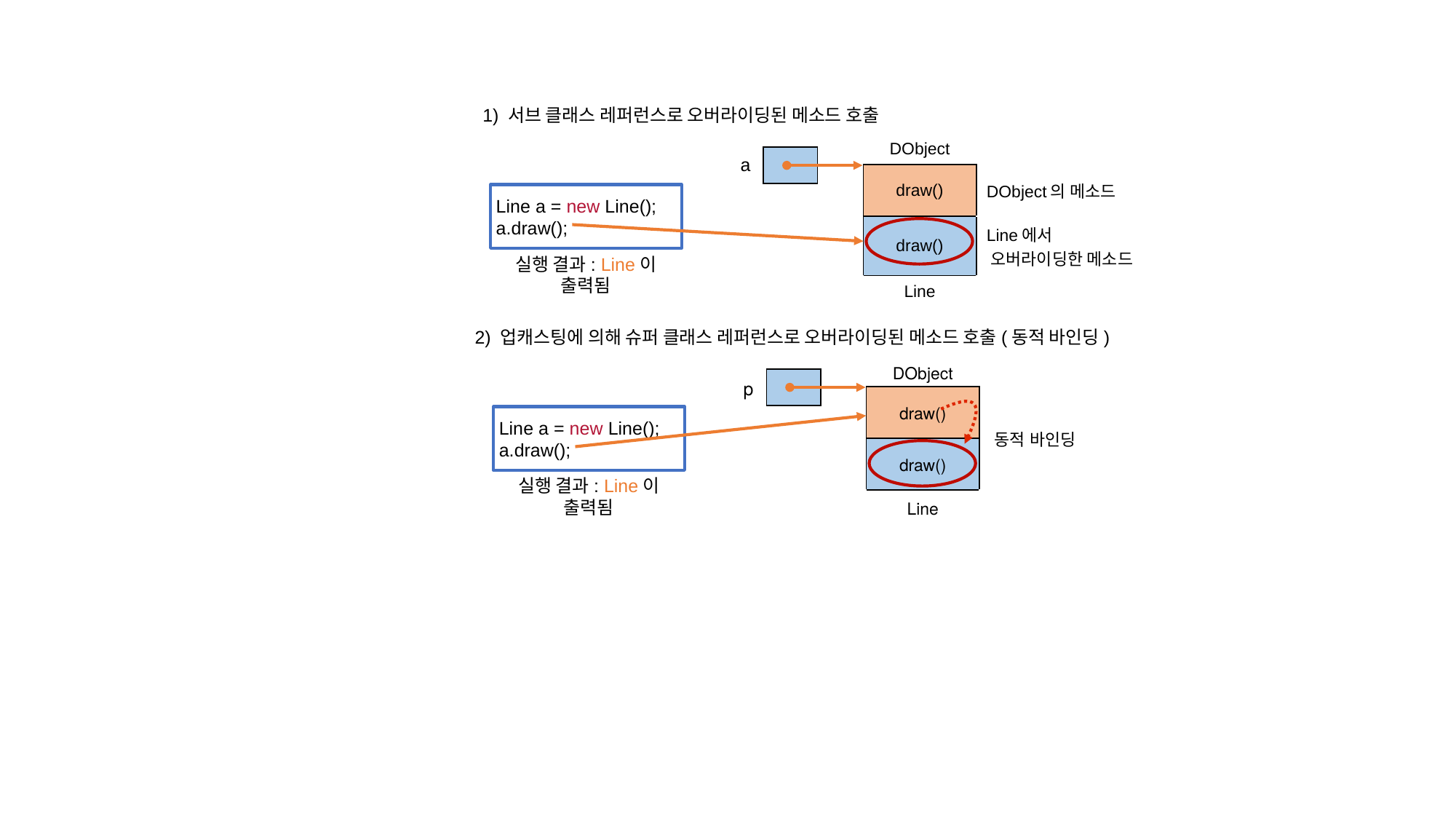

1) 서브 클래스 레퍼런스로 오버라이딩된 메소드 호출
| DObject |  |
| --- | --- |
| draw() | DObject의 메소드 |
| draw() | Line에서 오버라이딩한 메소드 |
| Line |  |
| a |  |
| --- | --- |

Line a = new Line();
a.draw();

실행 결과: Line이 출력됨
2) 업캐스팅에 의해 슈퍼 클래스 레퍼런스로 오버라이딩된 메소드 호출(동적 바인딩)
| DObject |  |
| --- | --- |
| draw() | 동적 바인딩 |
| draw() |  |
| Line |  |
| p |  |
| --- | --- |

Line a = new Line();
a.draw();

실행 결과: Line이 출력됨